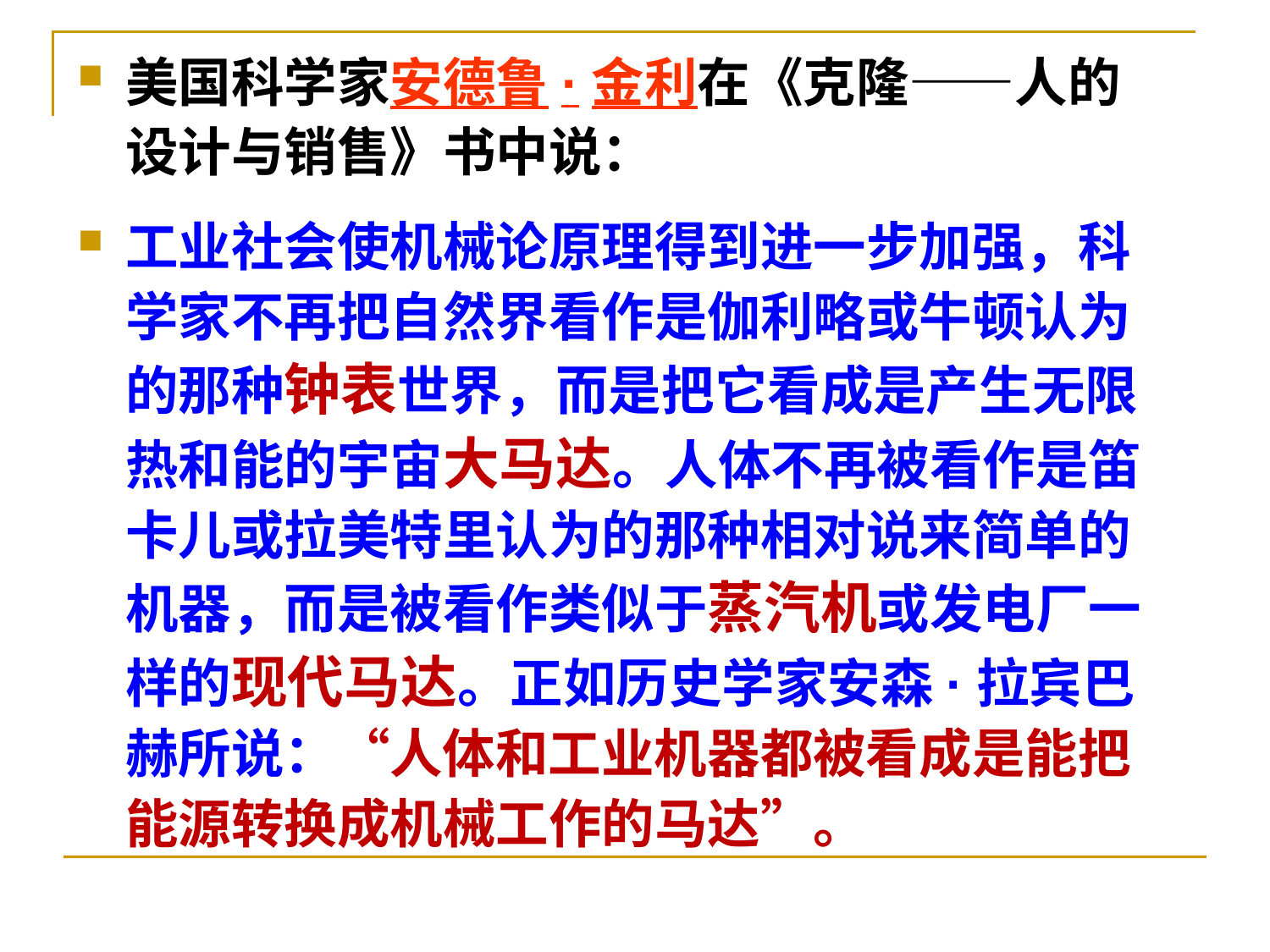

美国科学家安德鲁·金利在《克隆——人的设计与销售》书中说：
工业社会使机械论原理得到进一步加强，科学家不再把自然界看作是伽利略或牛顿认为的那种钟表世界，而是把它看成是产生无限热和能的宇宙大马达。人体不再被看作是笛卡儿或拉美特里认为的那种相对说来简单的机器，而是被看作类似于蒸汽机或发电厂一样的现代马达。正如历史学家安森·拉宾巴赫所说：“人体和工业机器都被看成是能把能源转换成机械工作的马达”。

26